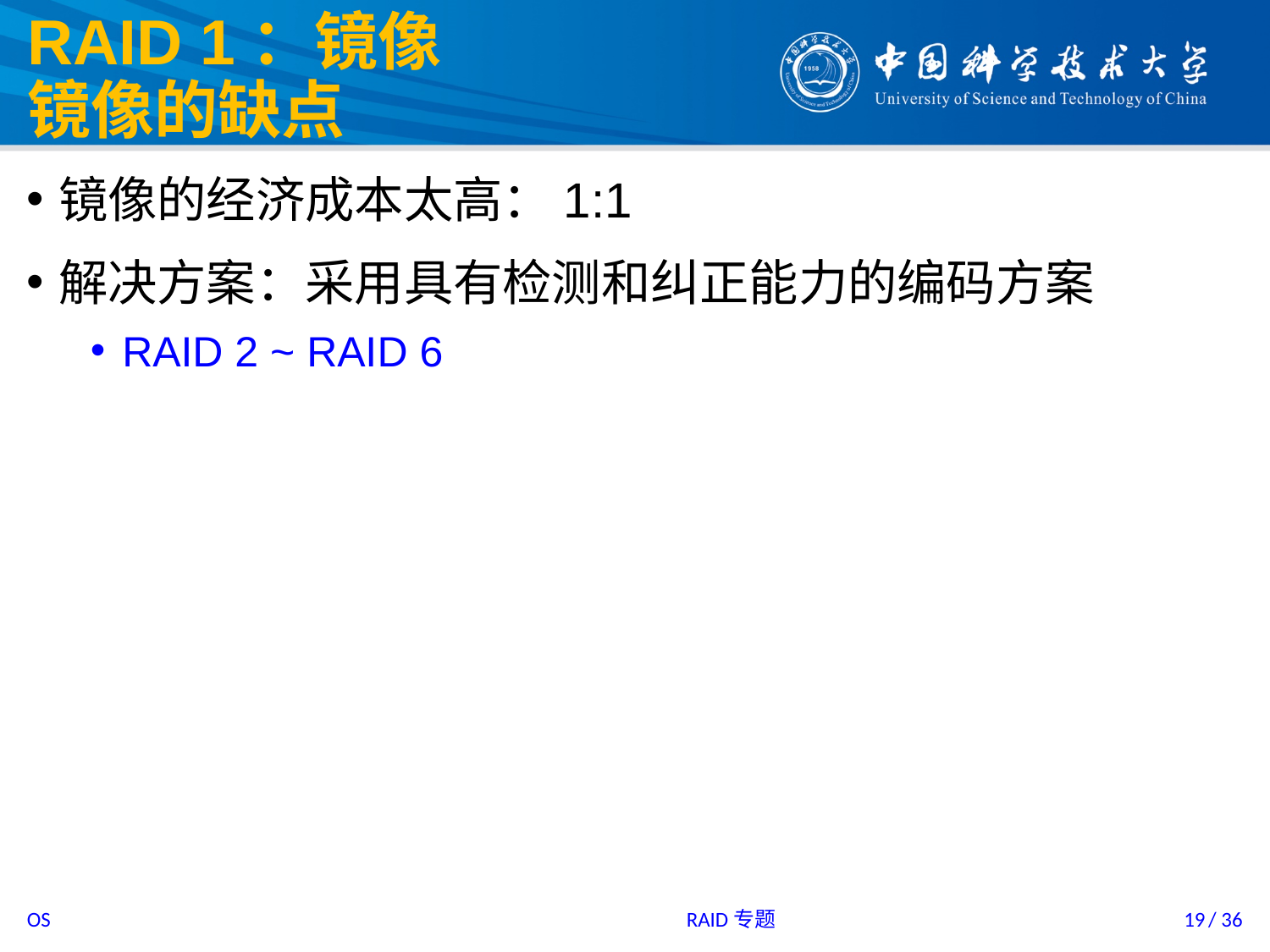

# RAID 1：镜像 镜像的缺点
镜像的经济成本太高：1:1
解决方案：采用具有检测和纠正能力的编码方案
RAID 2 ~ RAID 6

RAID专题
19